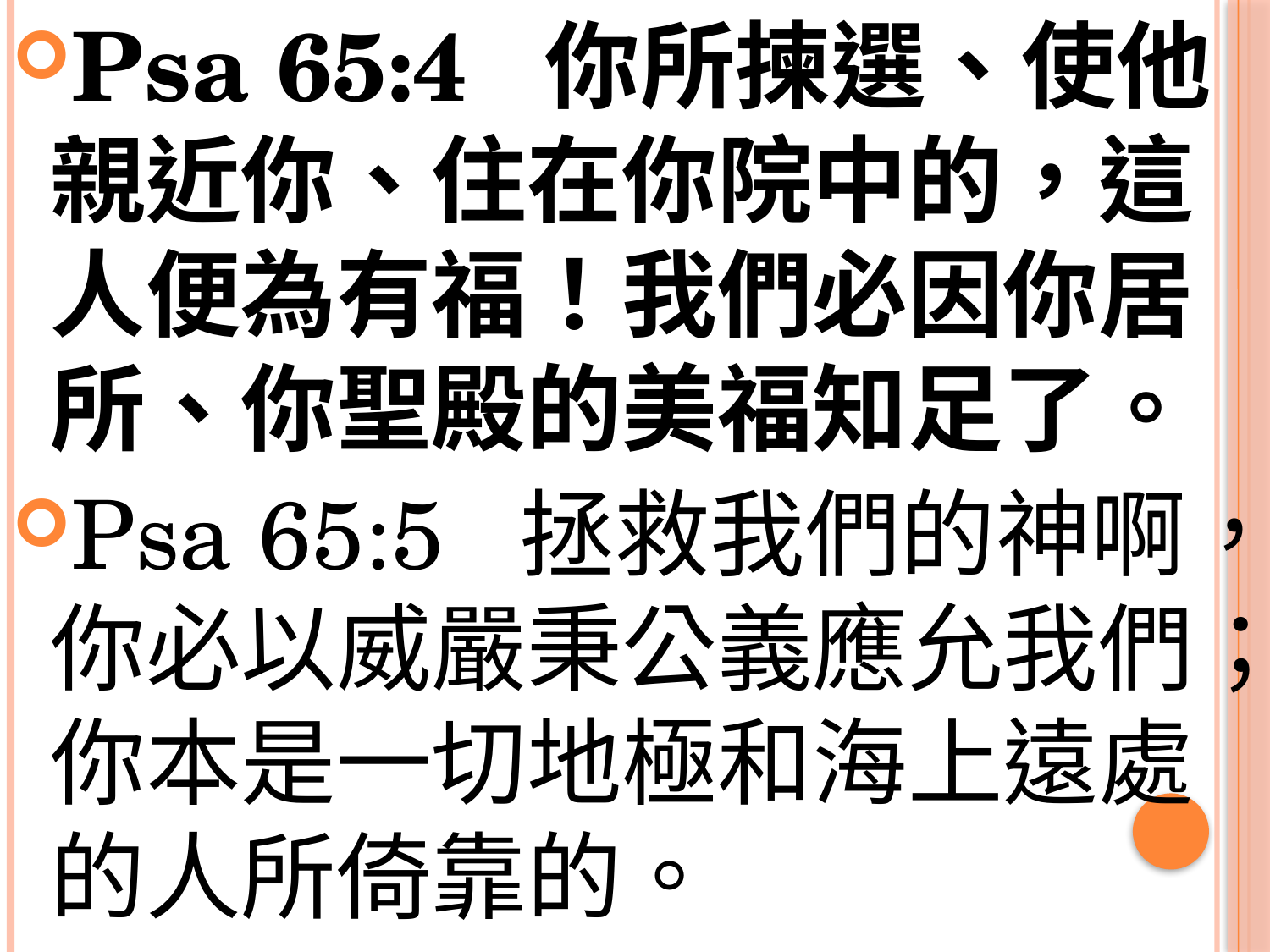

Psa 65:4  你所揀選、使他親近你、住在你院中的，這人便為有福！我們必因你居所、你聖殿的美福知足了。
Psa 65:5  拯救我們的神啊，你必以威嚴秉公義應允我們；你本是一切地極和海上遠處的人所倚靠的。